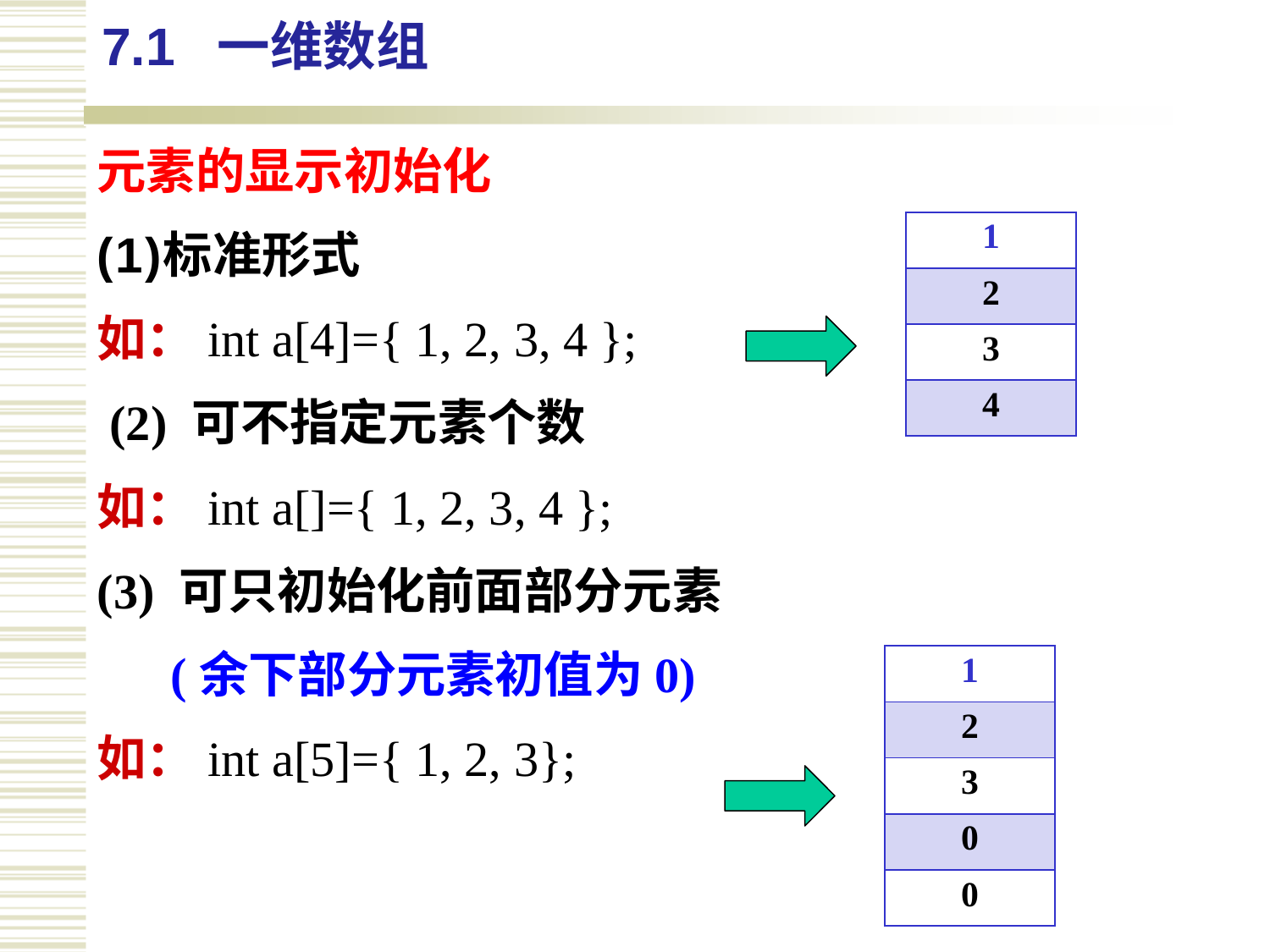

7.1  一维数组
元素的显示初始化
标准形式
如：int a[4]={ 1, 2, 3, 4 };
 (2) 可不指定元素个数
如：int a[]={ 1, 2, 3, 4 };
(3) 可只初始化前面部分元素
      (余下部分元素初值为0)
如：int a[5]={ 1, 2, 3};
| 1 |
| --- |
| 2 |
| 3 |
| 4 |

| 1 |
| --- |
| 2 |
| 3 |
| 0 |
| 0 |